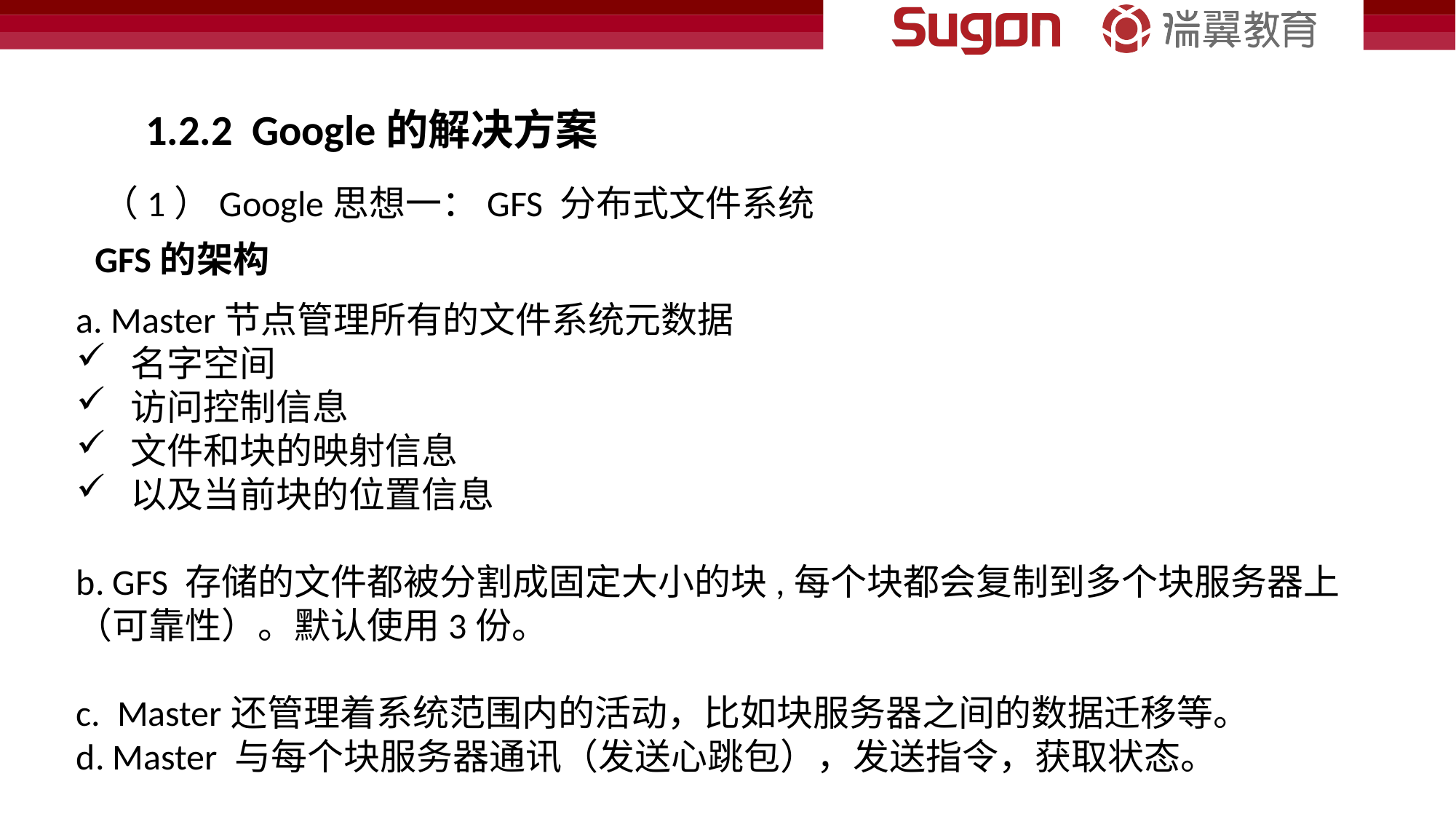

1.2.2  Google的解决方案
（1）Google思想一：GFS 分布式文件系统
GFS的架构
a. Master节点管理所有的文件系统元数据
名字空间
访问控制信息
文件和块的映射信息
以及当前块的位置信息

b. GFS 存储的文件都被分割成固定大小的块,每个块都会复制到多个块服务器上（可靠性）。默认使用3份。

c.  Master还管理着系统范围内的活动，比如块服务器之间的数据迁移等。
d. Master 与每个块服务器通讯（发送心跳包），发送指令，获取状态。